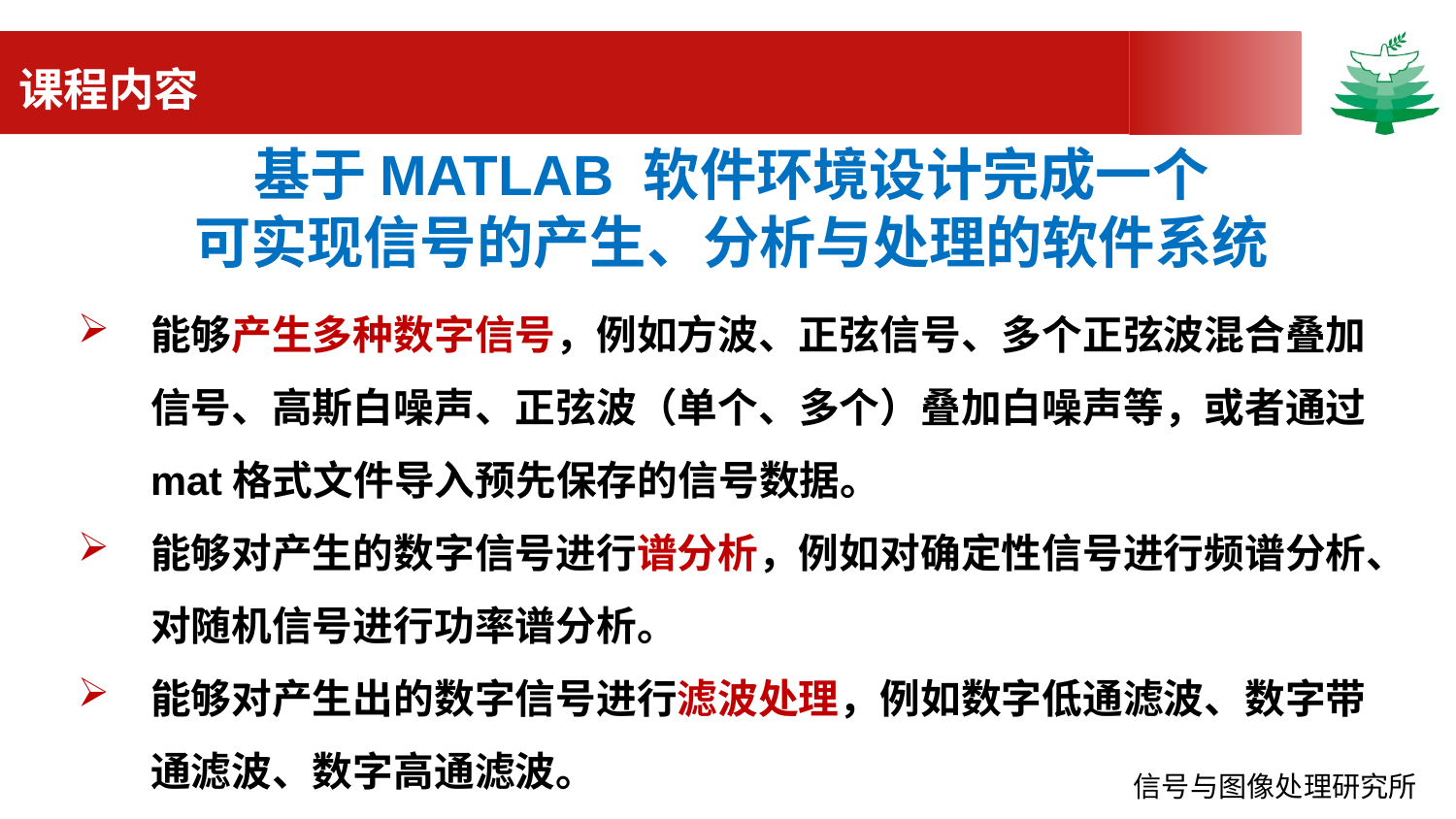

# 课程内容
基于MATLAB 软件环境设计完成一个
可实现信号的产生、分析与处理的软件系统
能够产生多种数字信号，例如方波、正弦信号、多个正弦波混合叠加信号、高斯白噪声、正弦波（单个、多个）叠加白噪声等，或者通过mat格式文件导入预先保存的信号数据。
能够对产生的数字信号进行谱分析，例如对确定性信号进行频谱分析、对随机信号进行功率谱分析。
能够对产生出的数字信号进行滤波处理，例如数字低通滤波、数字带通滤波、数字高通滤波。